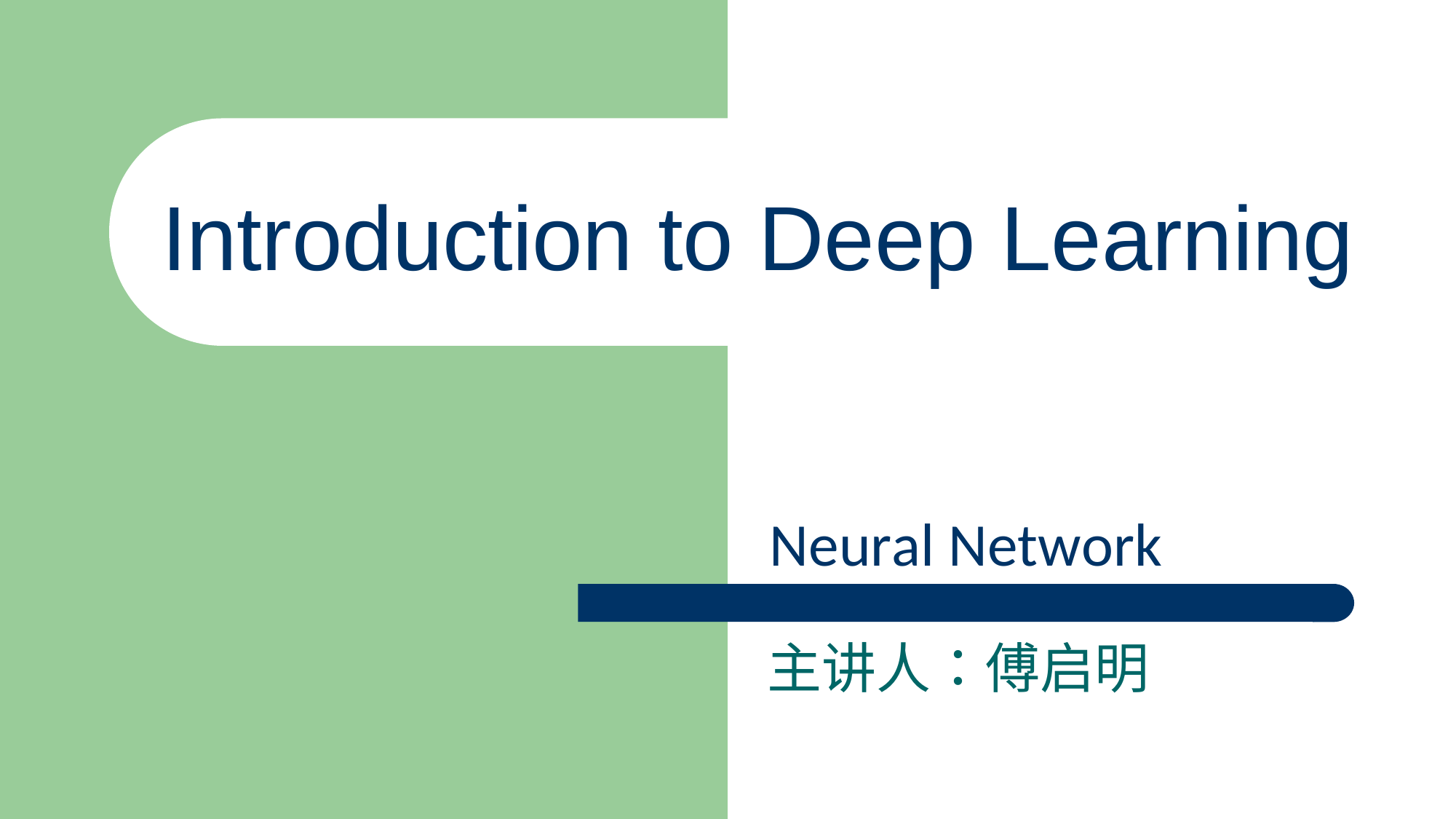

Introduction to Deep Learning
Neural Network
主讲人：傅启明
1